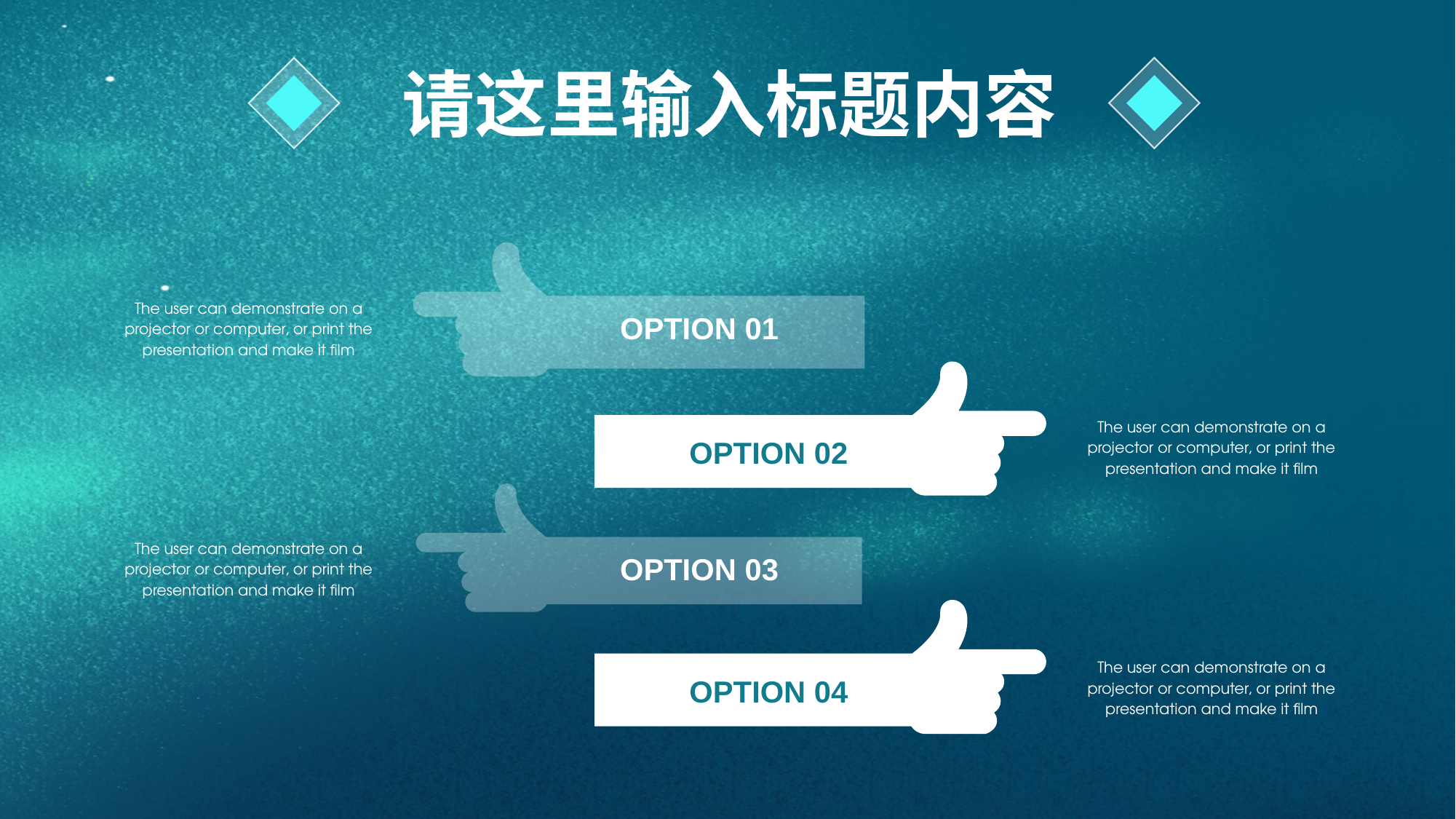

请这里输入标题内容

The user can demonstrate on a projector or computer, or print the presentation and make it film
OPTION 01

The user can demonstrate on a projector or computer, or print the presentation and make it film
OPTION 02

The user can demonstrate on a projector or computer, or print the presentation and make it film
OPTION 03

The user can demonstrate on a projector or computer, or print the presentation and make it film
OPTION 04